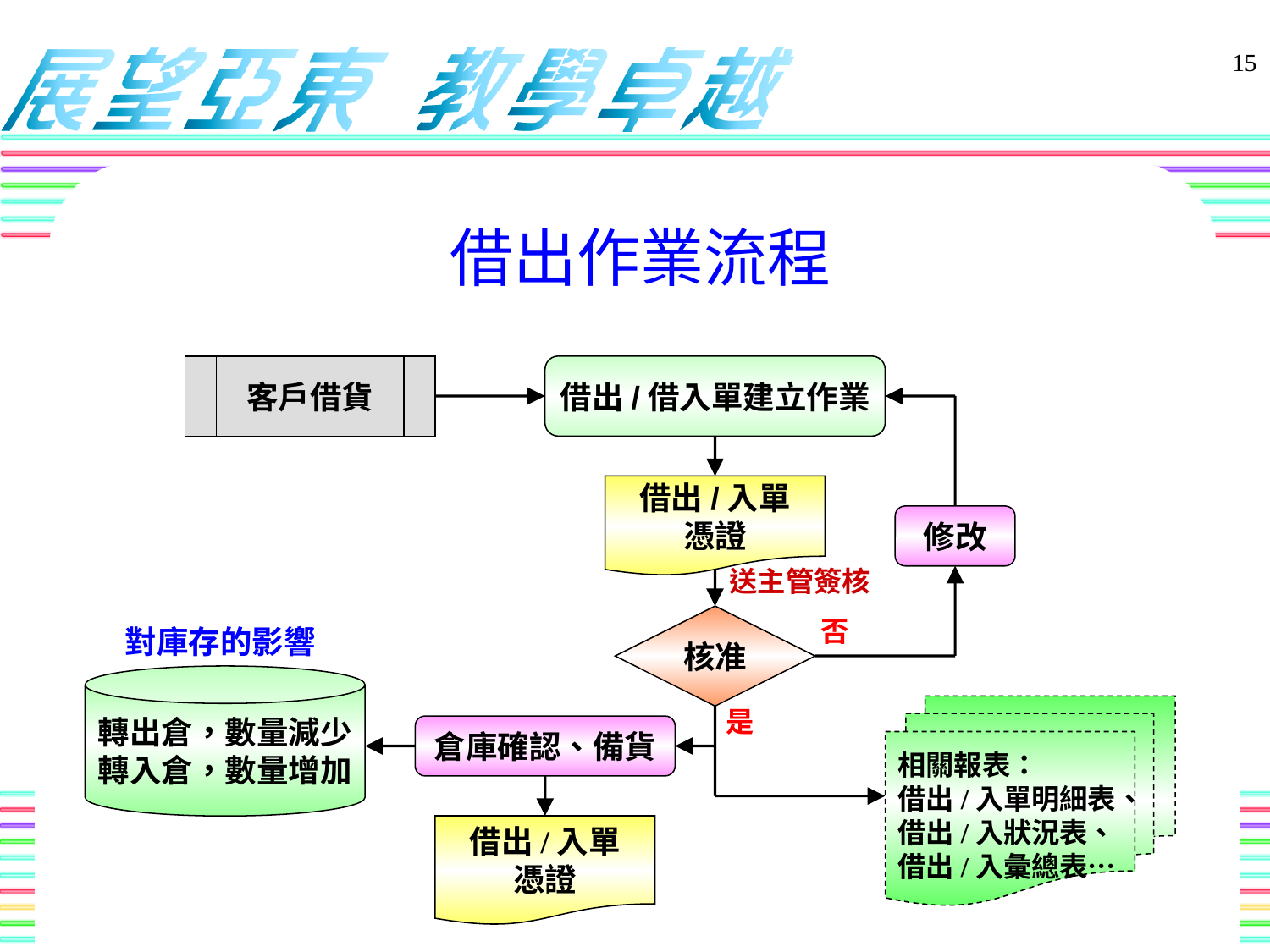

15
借出作業流程

客戶借貨
借出/借入單建立作業

借出/入單
憑證
修改
送主管簽核

核准
否
對庫存的影響

轉出倉，數量減少
轉入倉，數量增加
是
相關報表：
借出/入單明細表、
借出/入狀況表、
借出/入彙總表…

倉庫確認、備貨

借出/入單
憑證